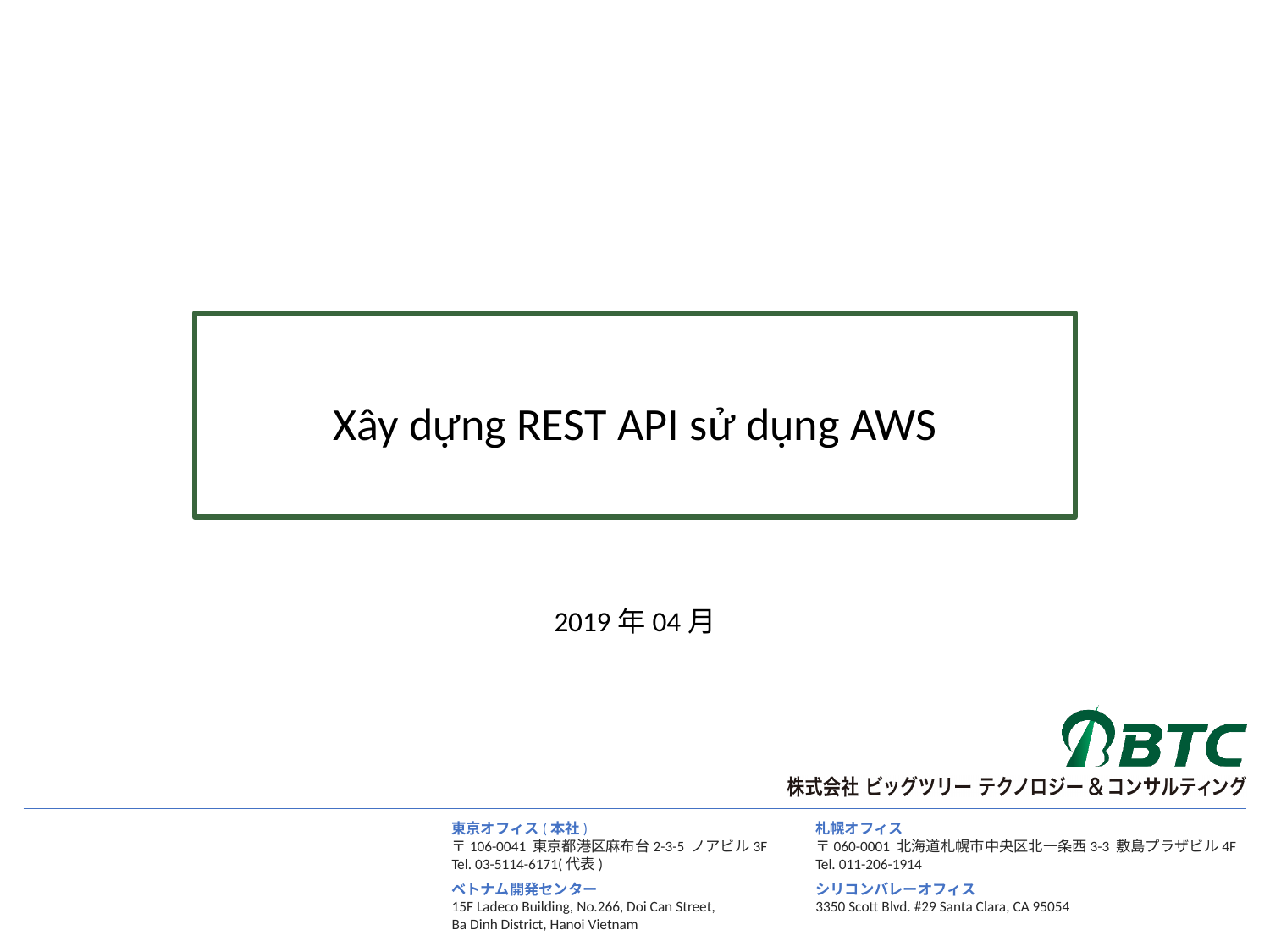

Xây dựng REST API sử dụng AWS
2019年04月